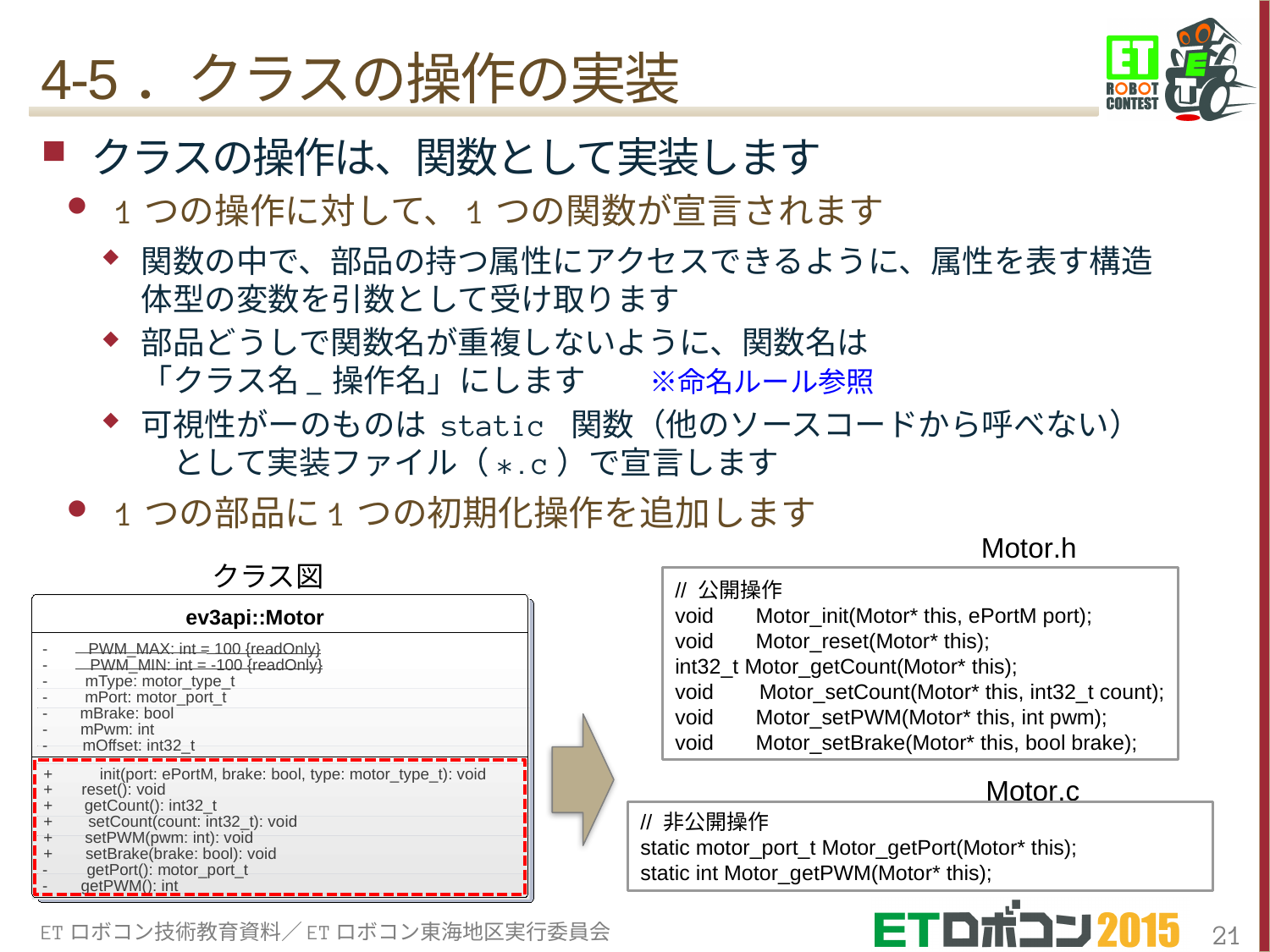

# 4-5．クラスの操作の実装
クラスの操作は、関数として実装します
1つの操作に対して、1つの関数が宣言されます
関数の中で、部品の持つ属性にアクセスできるように、属性を表す構造体型の変数を引数として受け取ります
部品どうしで関数名が重複しないように、関数名は
「クラス名_操作名」にします　　※命名ルール参照
可視性がーのものは static 関数（他のソースコードから呼べない）　として実装ファイル（*.c）で宣言します
1つの部品に1つの初期化操作を追加します

Motor.h
クラス図
// 公開操作
void 　 Motor_init(Motor* this, ePortM port);
void 　 Motor_reset(Motor* this);
int32_t Motor_getCount(Motor* this);
void　   Motor_setCount(Motor* this, int32_t count);
void 　 Motor_setPWM(Motor* this, int pwm);
void 　 Motor_setBrake(Motor* this, bool brake);

ev3api::Motor

-
PWM_MAX: int = 100 {readOnly}

-
PWM_MIN: int = -100 {readOnly}

-
mType: motor_type_t
-
mPort: motor_port_t

-
mBrake: bool

-
mPwm: int

-
mOffset: int32_t

+
init(port: ePortM, brake: bool, type: motor_type_t): void
+
reset(): void

+
getCount(): int32_t

+
setCount(count: int32_t): void

+
setPWM(pwm: int): void

+
setBrake(brake: bool): void

-
getPort(): motor_port_t

-
getPWM(): int

Motor.c
// 非公開操作
static motor_port_t Motor_getPort(Motor* this);
static int Motor_getPWM(Motor* this);
ETロボコン技術教育資料／ETロボコン東海地区実行委員会
21